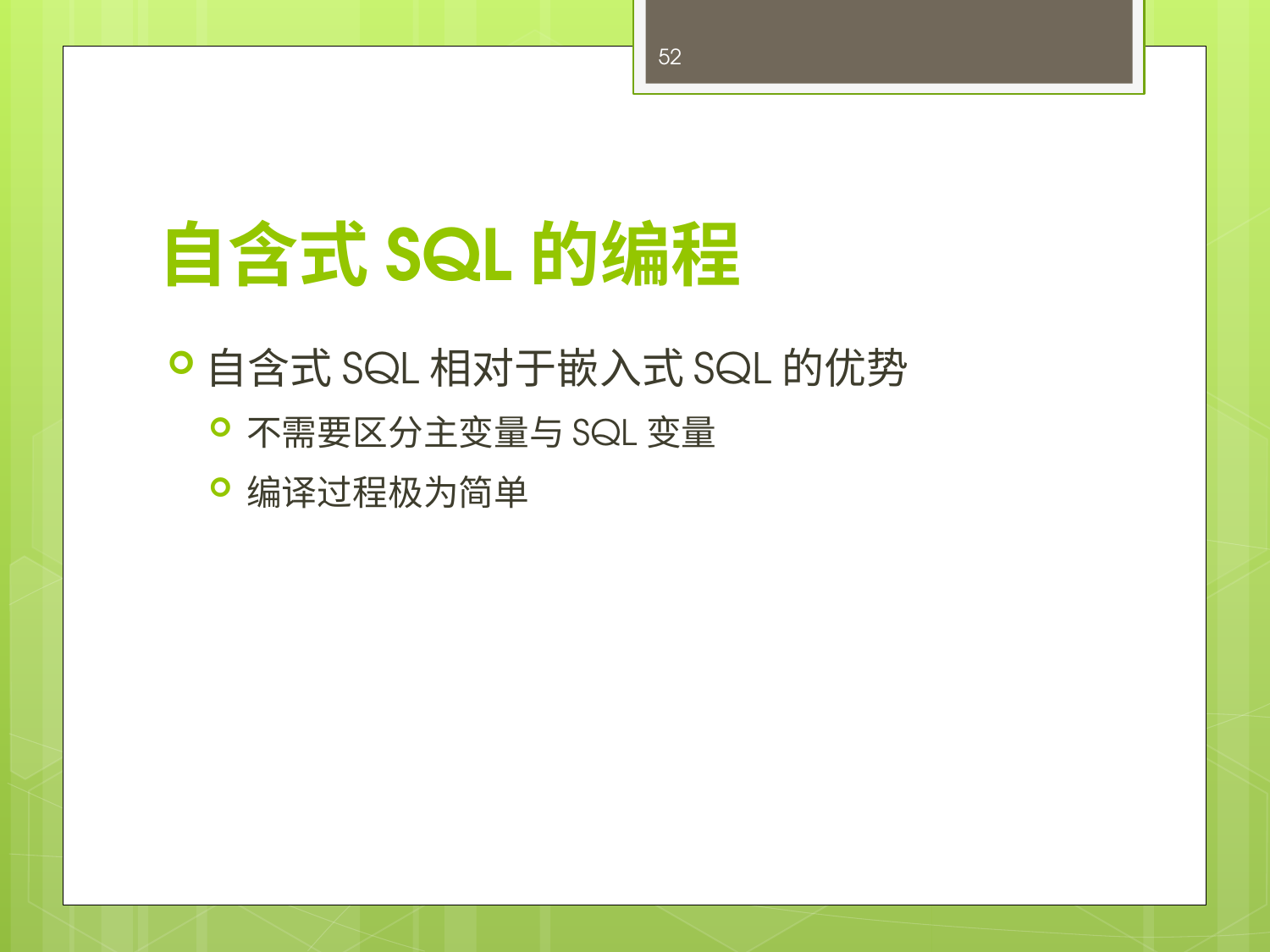

52
# 自含式SQL的编程
自含式SQL相对于嵌入式SQL的优势
不需要区分主变量与SQL变量
编译过程极为简单